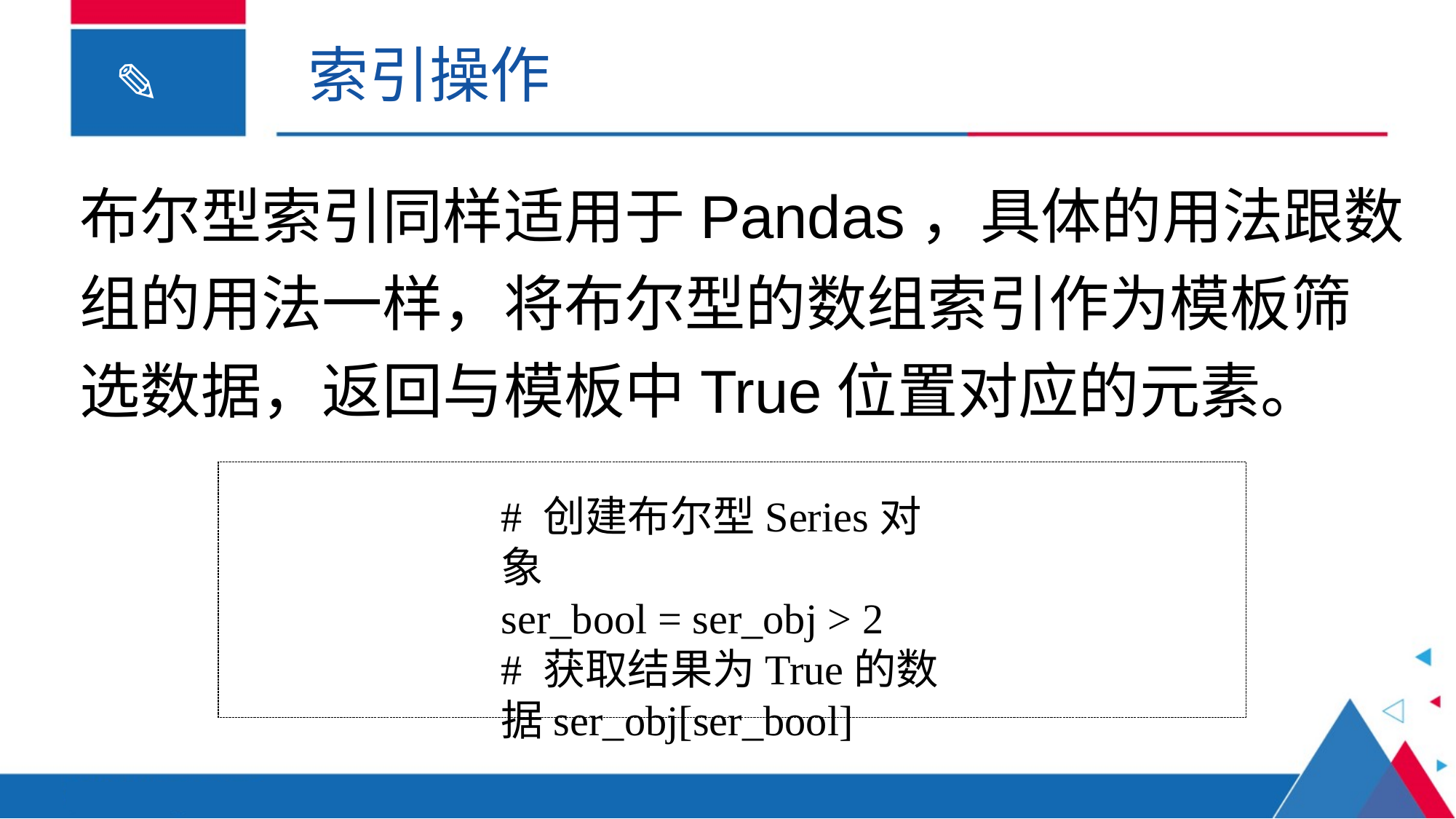

索引操作
布尔型索引同样适用于Pandas，具体的用法跟数组的用法一样，将布尔型的数组索引作为模板筛选数据，返回与模板中True位置对应的元素。

# 创建布尔型Series对象
ser_bool = ser_obj > 2
# 获取结果为True的数据ser_obj[ser_bool]